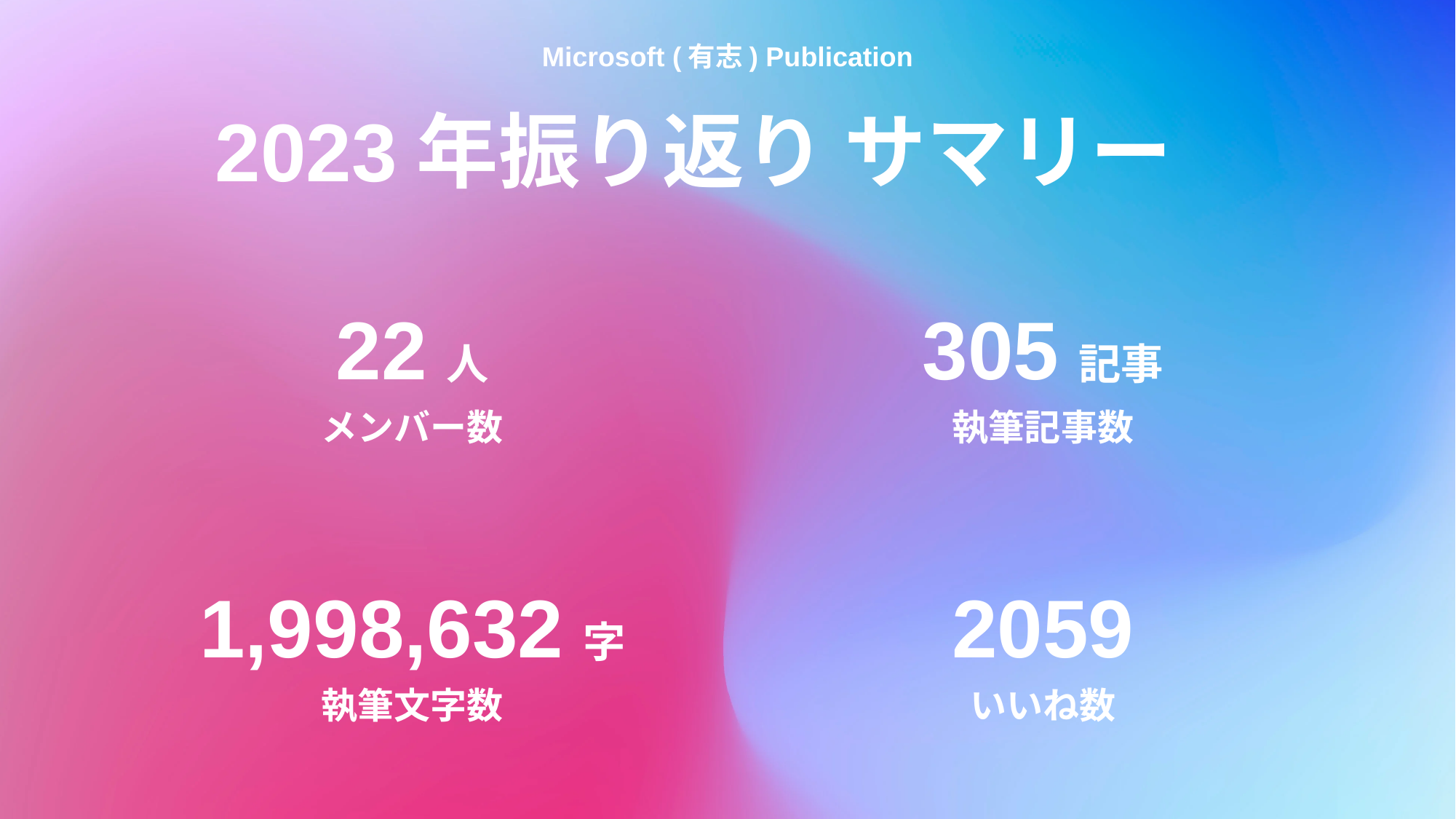

Microsoft (有志) Publication
2023年振り返り サマリー
22人
305記事
メンバー数
執筆記事数
1,998,632字
2059
執筆文字数
いいね数